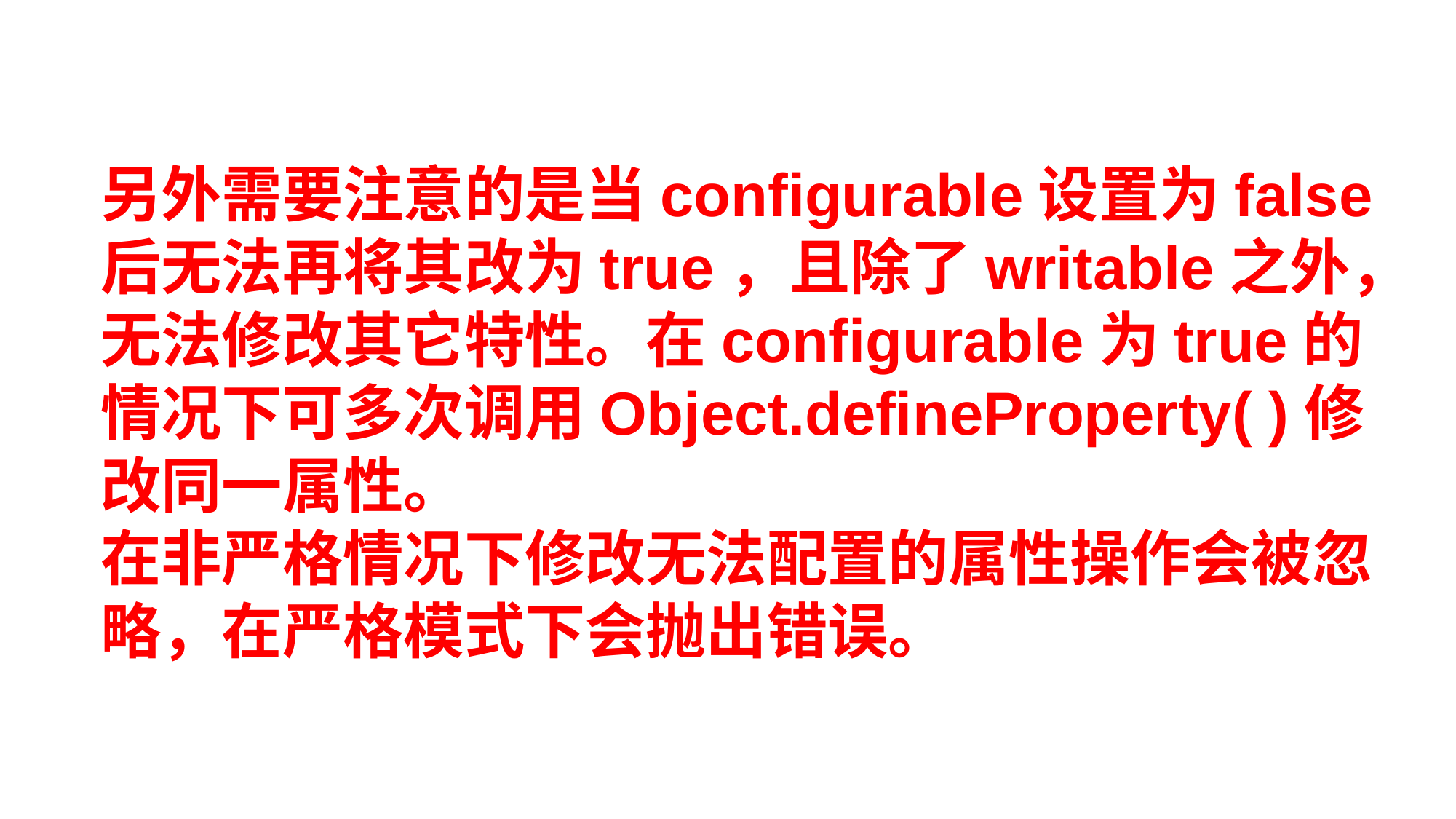

另外需要注意的是当configurable设置为false后无法再将其改为true，且除了writable之外，无法修改其它特性。在configurable为true的情况下可多次调用Object.defineProperty( )修改同一属性。
在非严格情况下修改无法配置的属性操作会被忽略，在严格模式下会抛出错误。